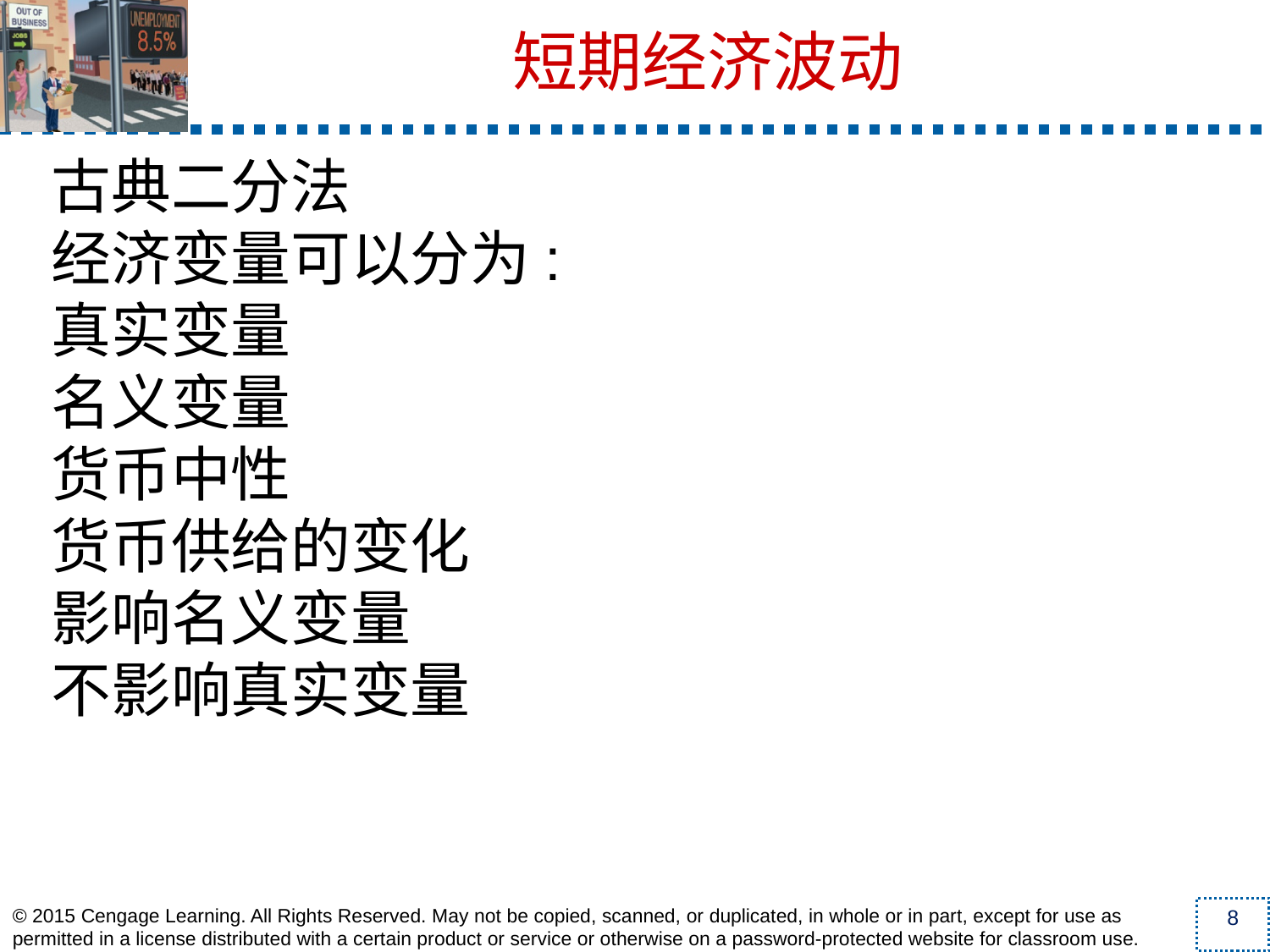

古典二分法
经济变量可以分为:
真实变量
名义变量
货币中性
货币供给的变化
影响名义变量
不影响真实变量
短期经济波动
8
© 2015 Cengage Learning. All Rights Reserved. May not be copied, scanned, or duplicated, in whole or in part, except for use as permitted in a license distributed with a certain product or service or otherwise on a password-protected website for classroom use.